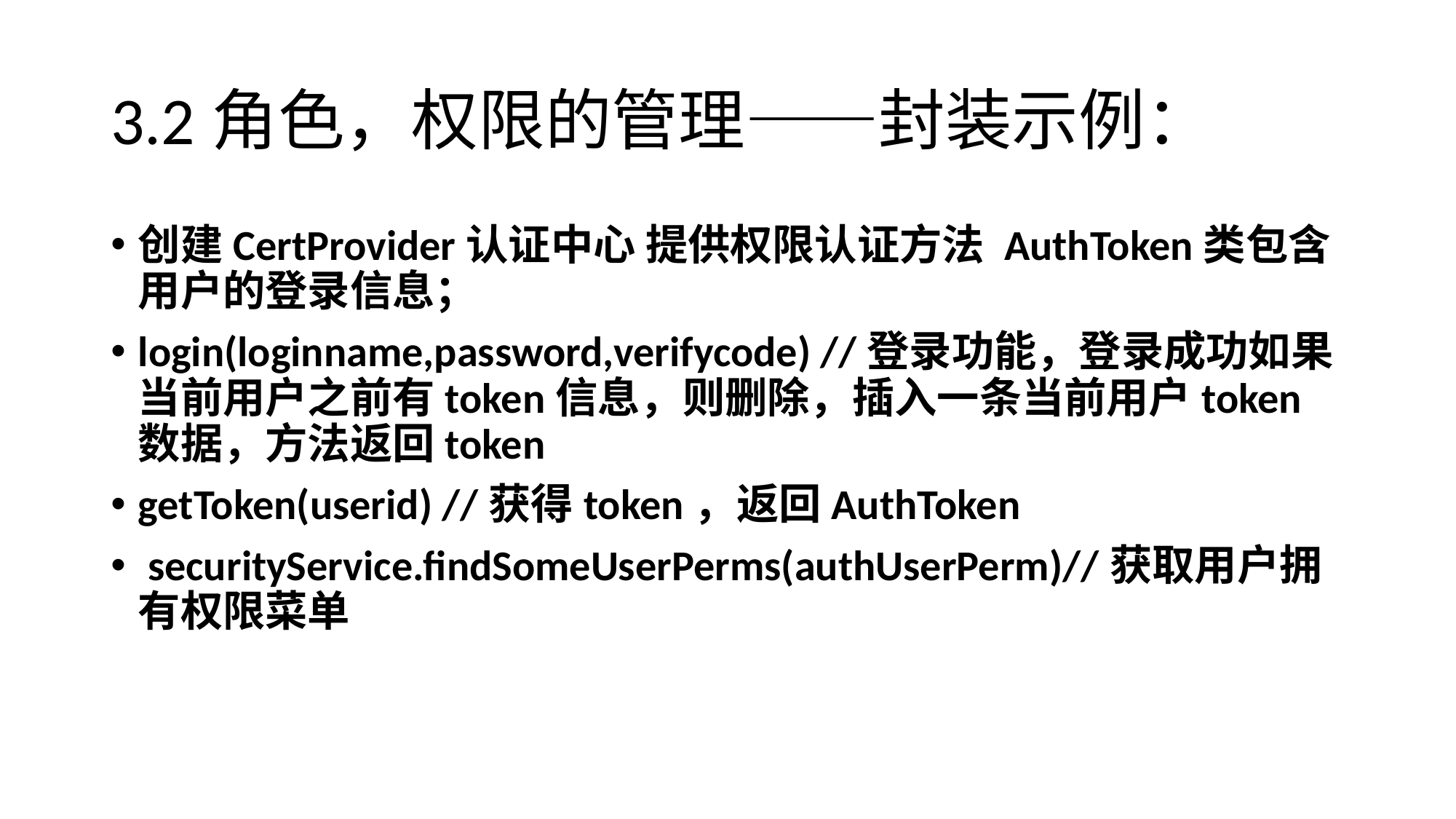

# 3.2角色，权限的管理——封装示例：
创建CertProvider认证中心 提供权限认证方法 AuthToken类包含用户的登录信息；
login(loginname,password,verifycode) //登录功能，登录成功如果当前用户之前有token信息，则删除，插入一条当前用户token数据，方法返回token
getToken(userid) //获得token，返回AuthToken
 securityService.findSomeUserPerms(authUserPerm)//获取用户拥有权限菜单